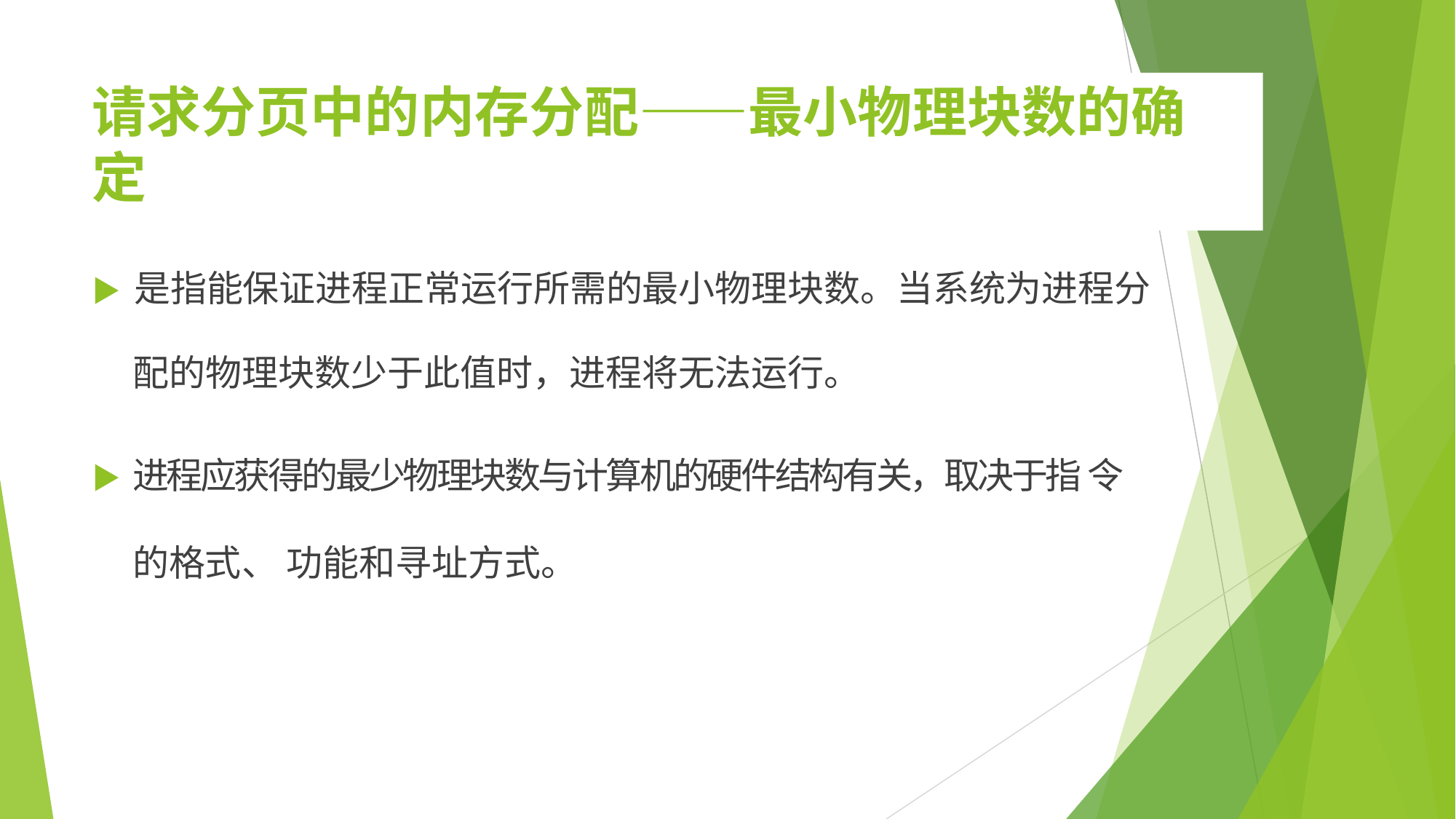

# 请求分页中的内存分配——最小物理块数的确定
▶	是指能保证进程正常运行所需的最小物理块数。当系统为进程分

配的物理块数少于此值时，进程将无法运行。
▶	进程应获得的最少物理块数与计算机的硬件结构有关，取决于指 令的格式、 功能和寻址方式。